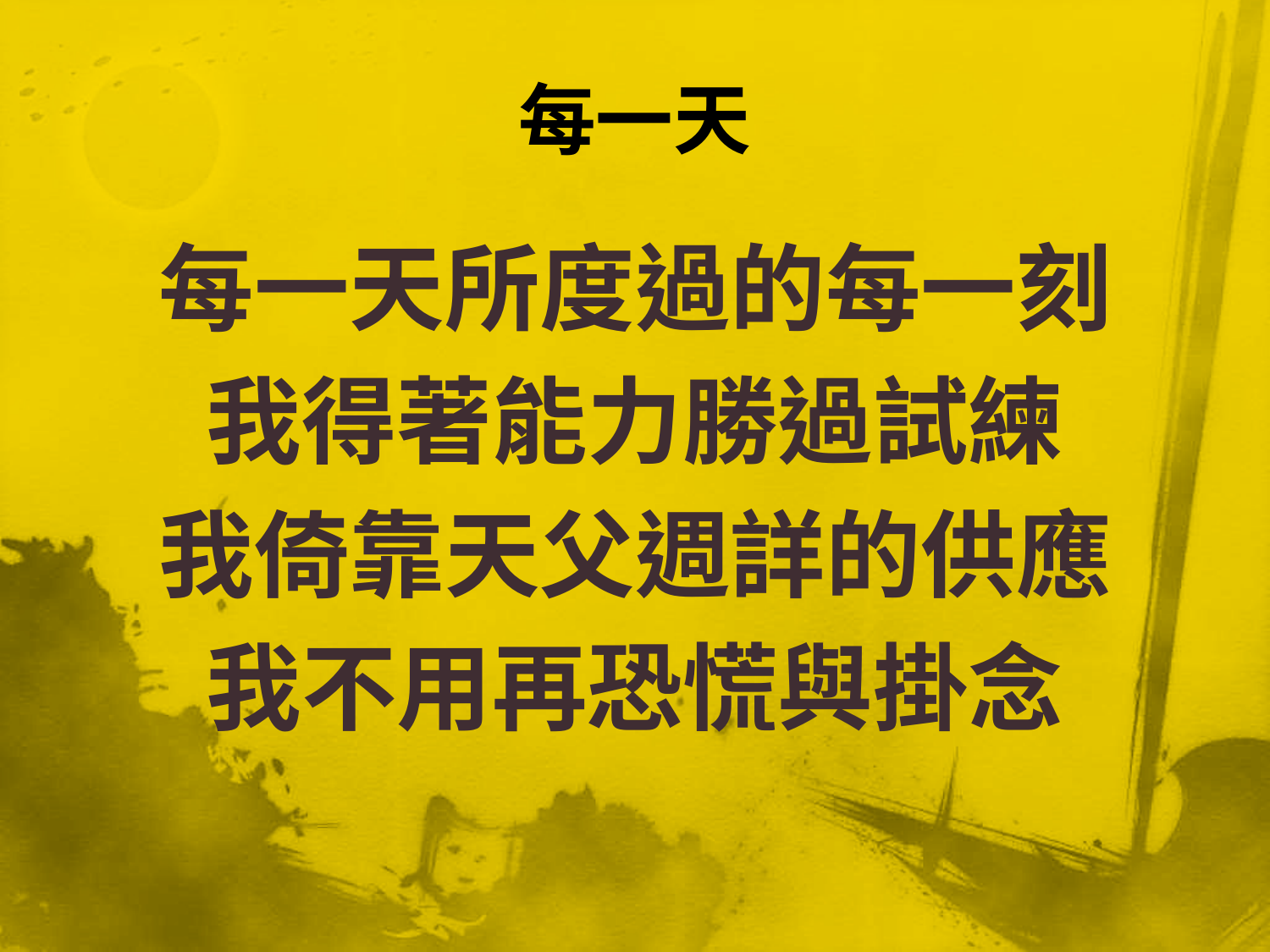

# 每一天
每一天所度過的每一刻
我得著能力勝過試練
我倚靠天父週詳的供應
我不用再恐慌與掛念